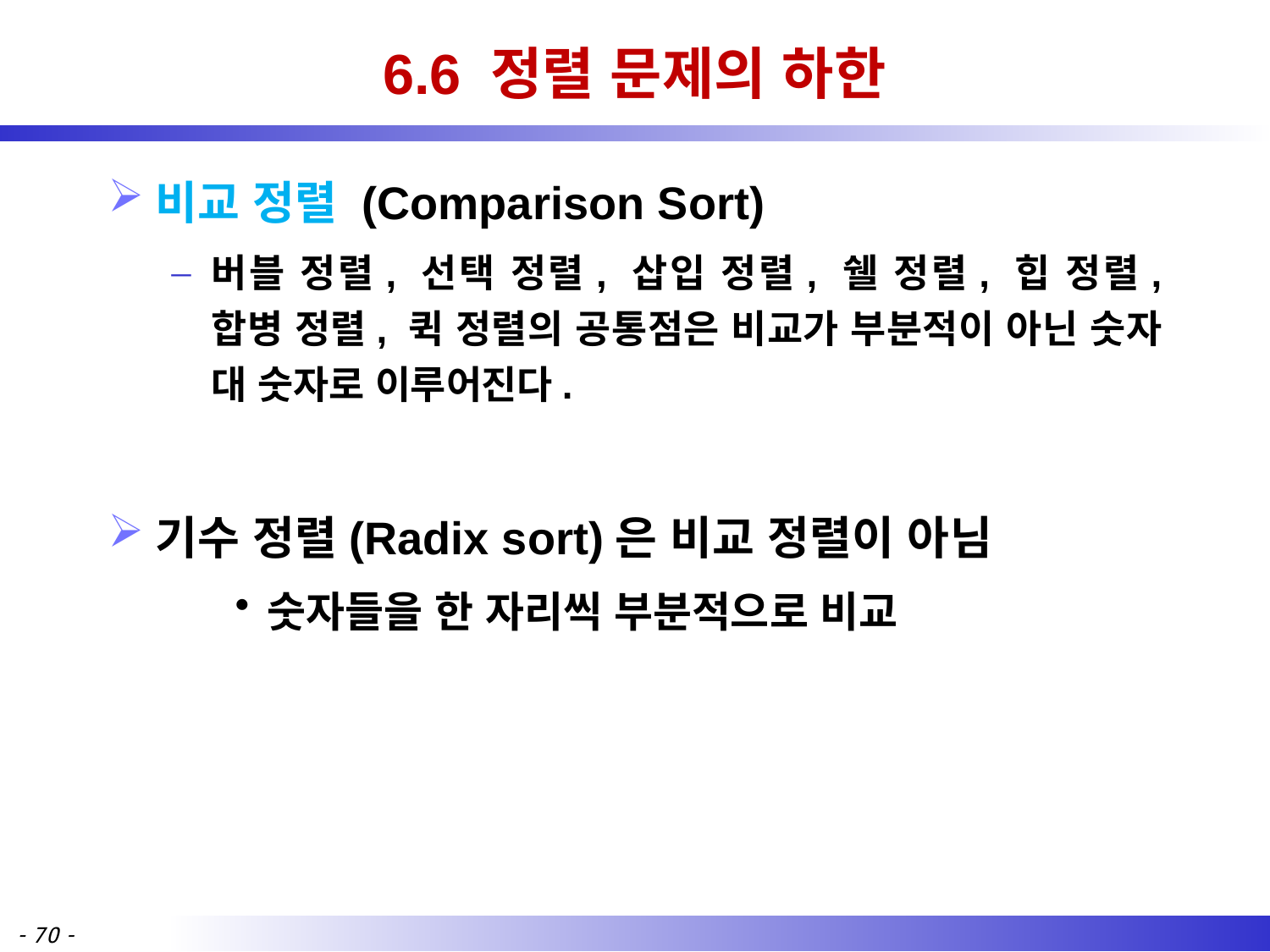

# 6.6 정렬 문제의 하한
비교 정렬 (Comparison Sort)
버블 정렬, 선택 정렬, 삽입 정렬, 쉘 정렬, 힙 정렬, 합병 정렬, 퀵 정렬의 공통점은 비교가 부분적이 아닌 숫자 대 숫자로 이루어진다.

기수 정렬(Radix sort)은 비교 정렬이 아님
숫자들을 한 자리씩 부분적으로 비교
- 70 -